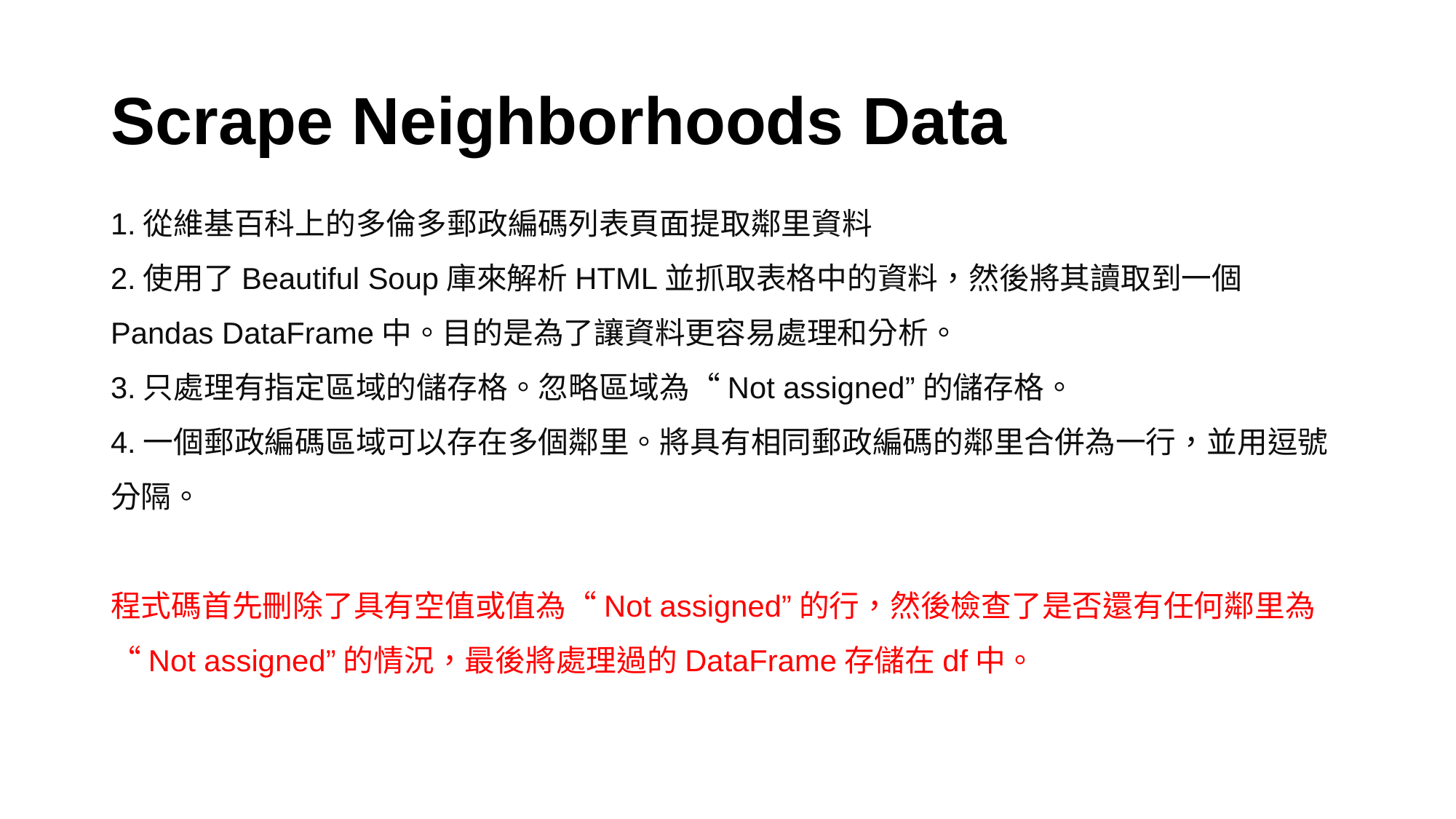

# Scrape Neighborhoods Data
1.從維基百科上的多倫多郵政編碼列表頁面提取鄰里資料
2.使用了Beautiful Soup庫來解析HTML並抓取表格中的資料，然後將其讀取到一個Pandas DataFrame中。目的是為了讓資料更容易處理和分析。
3.只處理有指定區域的儲存格。忽略區域為“Not assigned”的儲存格。
4.一個郵政編碼區域可以存在多個鄰里。將具有相同郵政編碼的鄰里合併為一行，並用逗號分隔。

程式碼首先刪除了具有空值或值為“Not assigned”的行，然後檢查了是否還有任何鄰里為“Not assigned”的情況，最後將處理過的DataFrame存儲在df中。